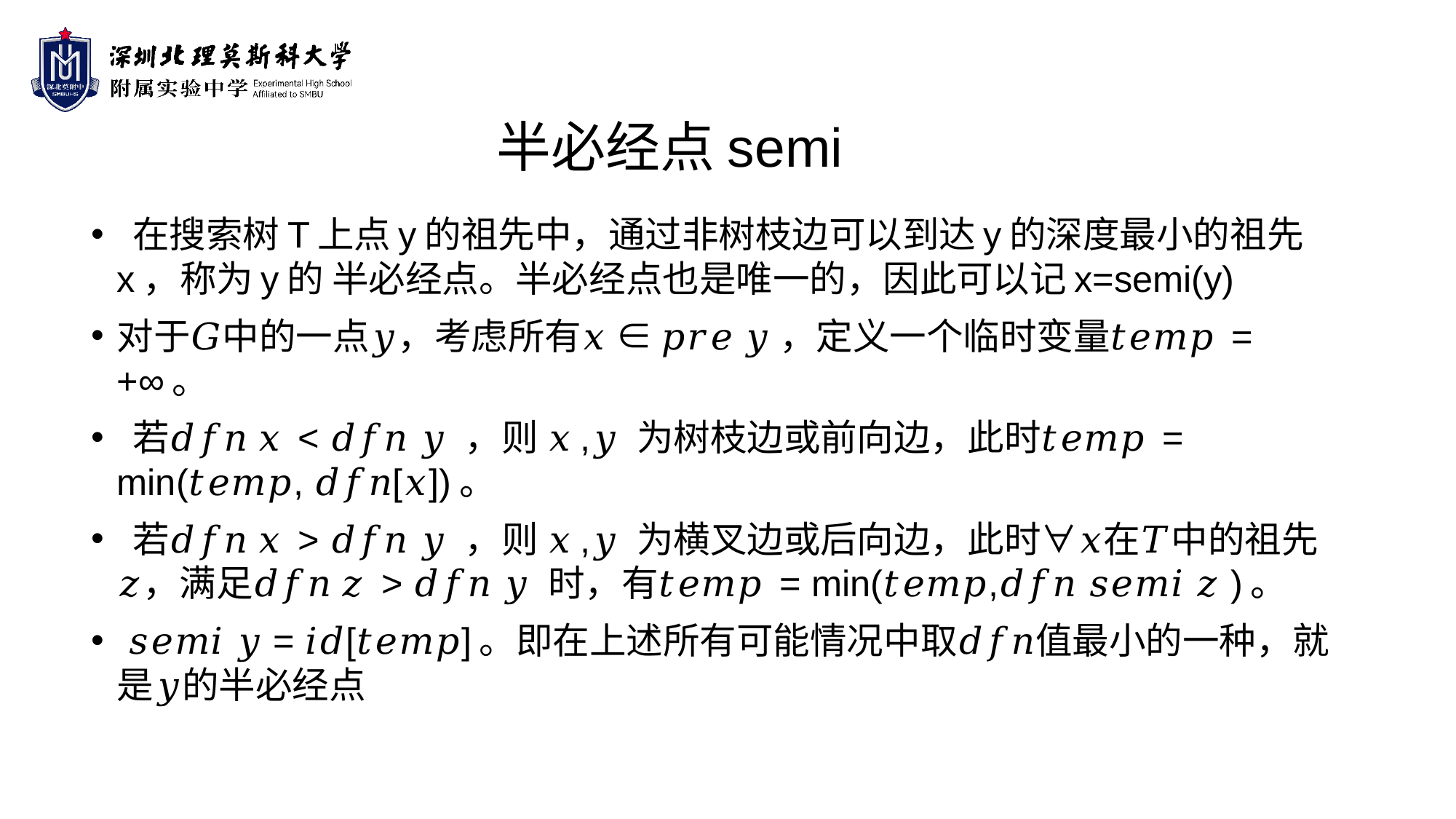

半必经点semi
 在搜索树T上点y的祖先中，通过非树枝边可以到达y的深度最小的祖先x，称为y的 半必经点。半必经点也是唯一的，因此可以记x=semi(y)
对于𝐺中的一点𝑦，考虑所有𝑥 ∈ 𝑝𝑟𝑒 𝑦 ，定义一个临时变量𝑡𝑒𝑚𝑝 = +∞。
 若𝑑𝑓𝑛 𝑥 < 𝑑𝑓𝑛 𝑦 ，则 𝑥,𝑦 为树枝边或前向边，此时𝑡𝑒𝑚𝑝 = min(𝑡𝑒𝑚𝑝, 𝑑𝑓𝑛[𝑥])。
 若𝑑𝑓𝑛 𝑥 > 𝑑𝑓𝑛 𝑦 ，则 𝑥,𝑦 为横叉边或后向边，此时∀𝑥在𝑇中的祖先𝑧，满足𝑑𝑓𝑛 𝑧 > 𝑑𝑓𝑛 𝑦 时，有𝑡𝑒𝑚𝑝 = min(𝑡𝑒𝑚𝑝,𝑑𝑓𝑛 𝑠𝑒𝑚𝑖 𝑧 )。
 𝑠𝑒𝑚𝑖 𝑦 = 𝑖𝑑[𝑡𝑒𝑚𝑝]。即在上述所有可能情况中取𝑑𝑓𝑛值最小的一种，就是𝑦的半必经点